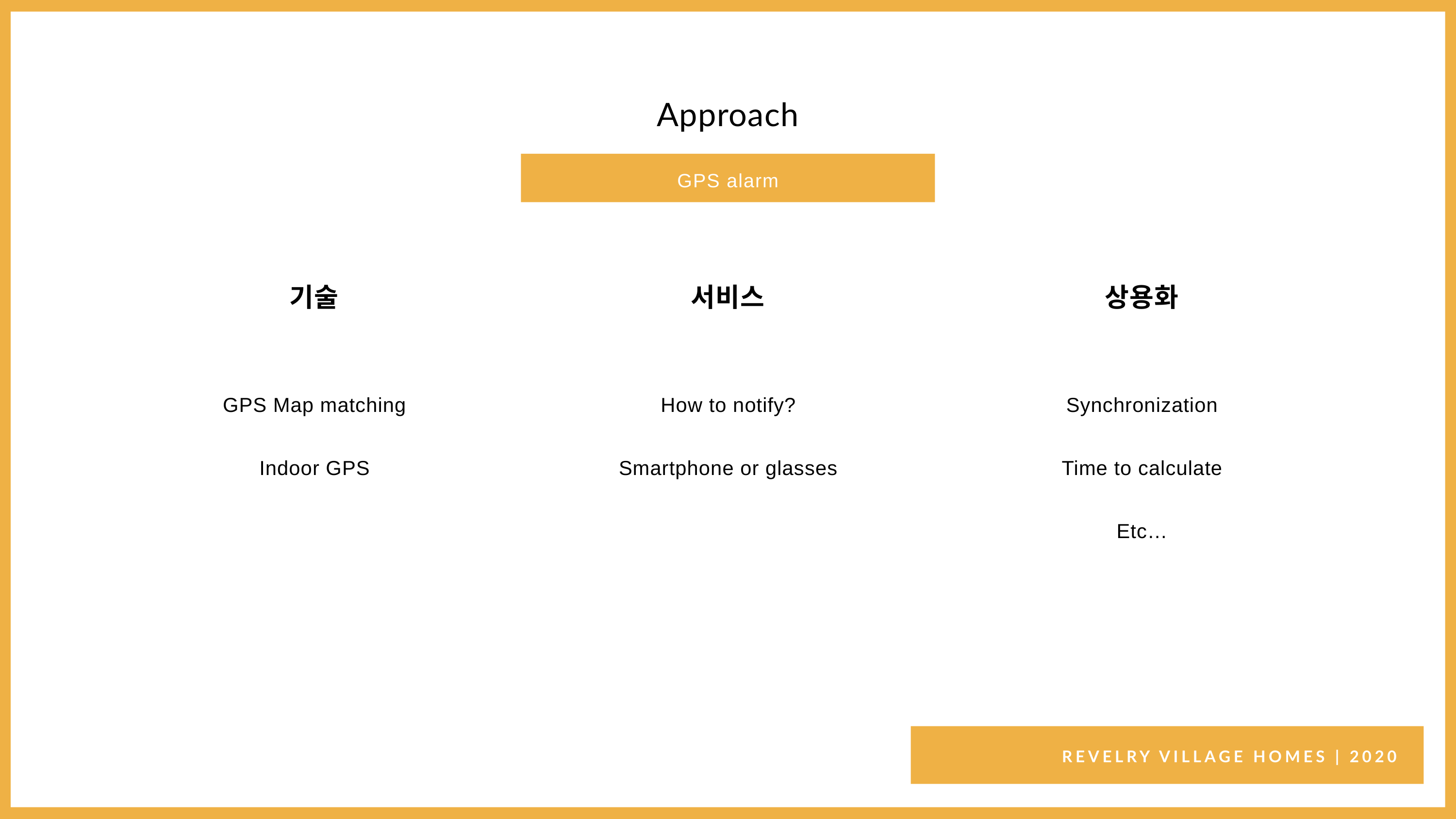

Approach

GPS alarm
기술
서비스
상용화
GPS Map matching

Indoor GPS
How to notify?

Smartphone or glasses
Synchronization

Time to calculate

Etc…

REVELRY VILLAGE HOMES | 2020